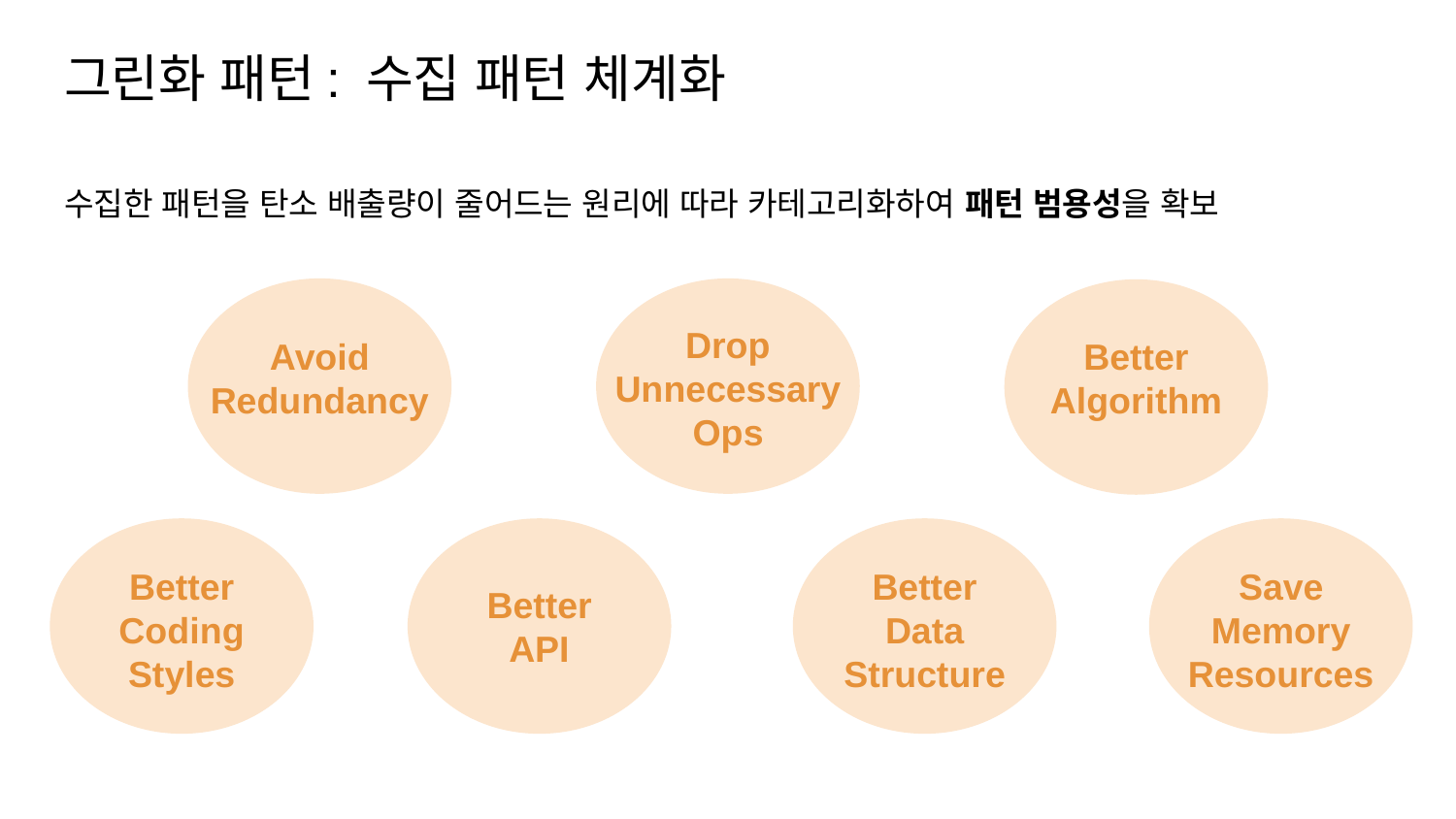

# 그린화 패턴: 수집 패턴 체계화
수집한 패턴을 탄소 배출량이 줄어드는 원리에 따라 카테고리화하여 패턴 범용성을 확보

Drop Unnecessary
Ops
Avoid
Redundancy
Better
Algorithm

Better
Coding
Styles
Better
Data
Structure
Save
Memory
Resources
Better
API